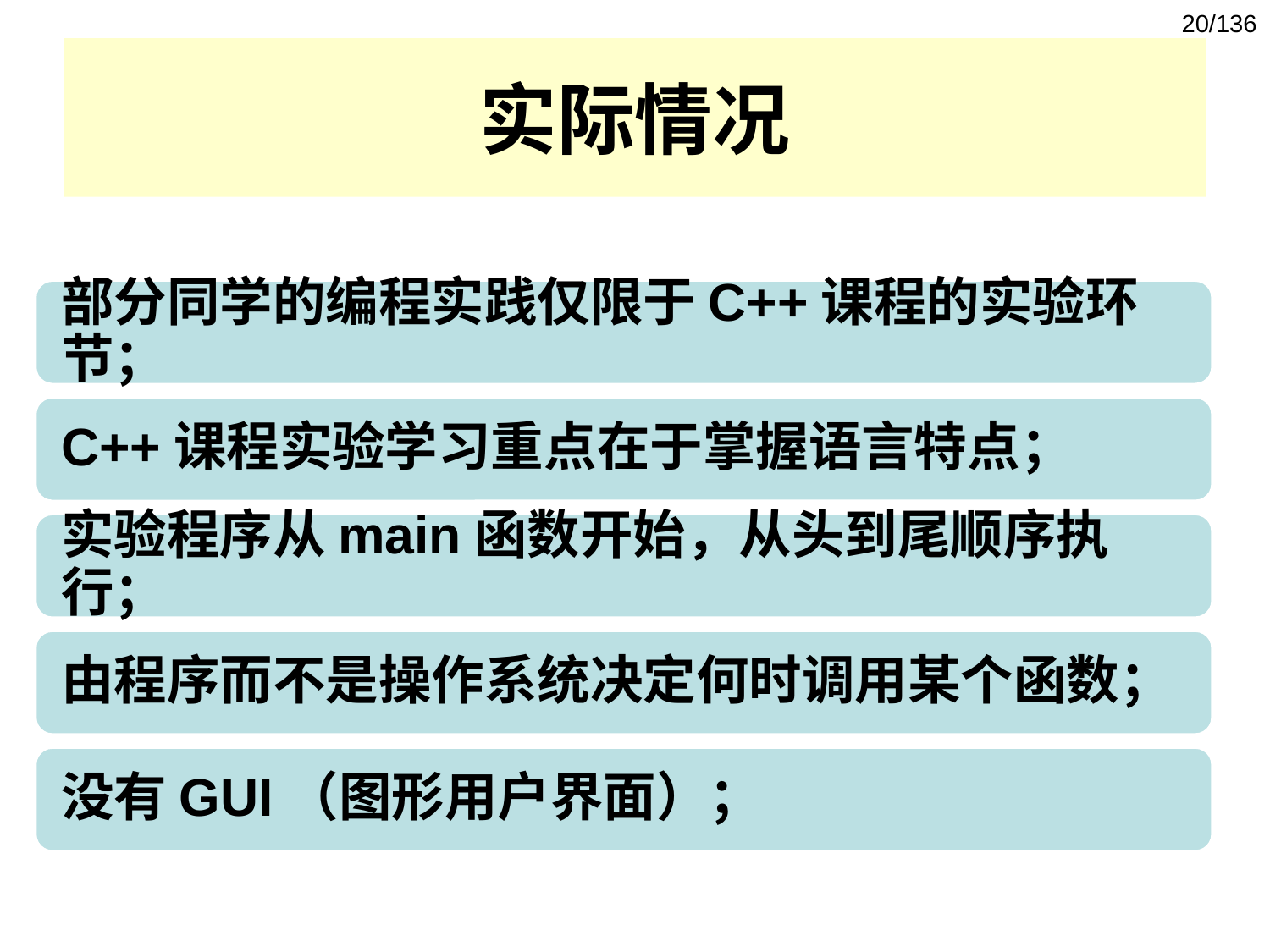

20/136
# 实际情况
部分同学的编程实践仅限于C++课程的实验环节；
C++课程实验学习重点在于掌握语言特点；
实验程序从main函数开始，从头到尾顺序执行；
由程序而不是操作系统决定何时调用某个函数；
没有GUI（图形用户界面）；